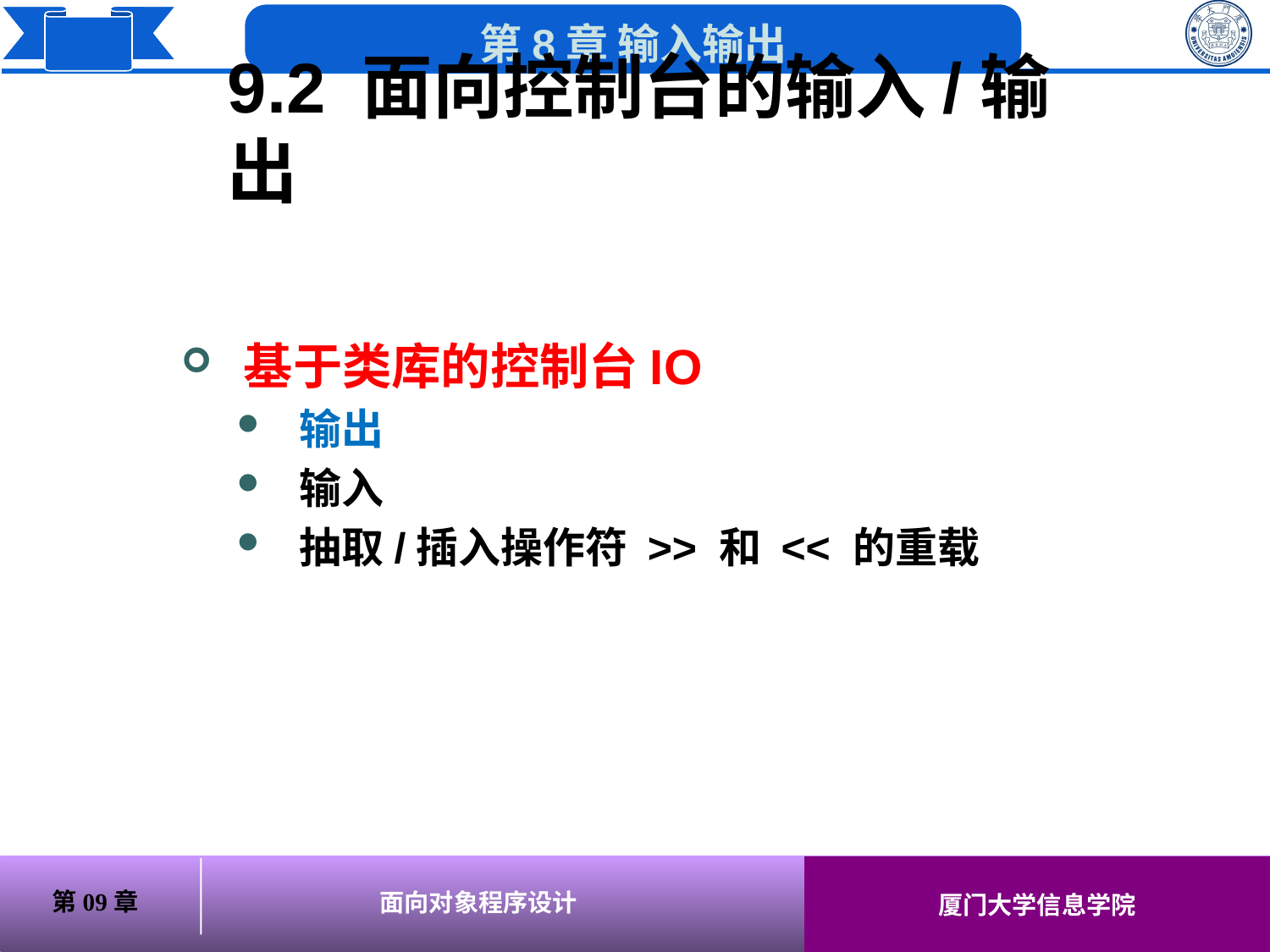

# 9.2 面向控制台的输入/输出
基于类库的控制台IO
输出
输入
抽取/插入操作符 >> 和 << 的重载
17